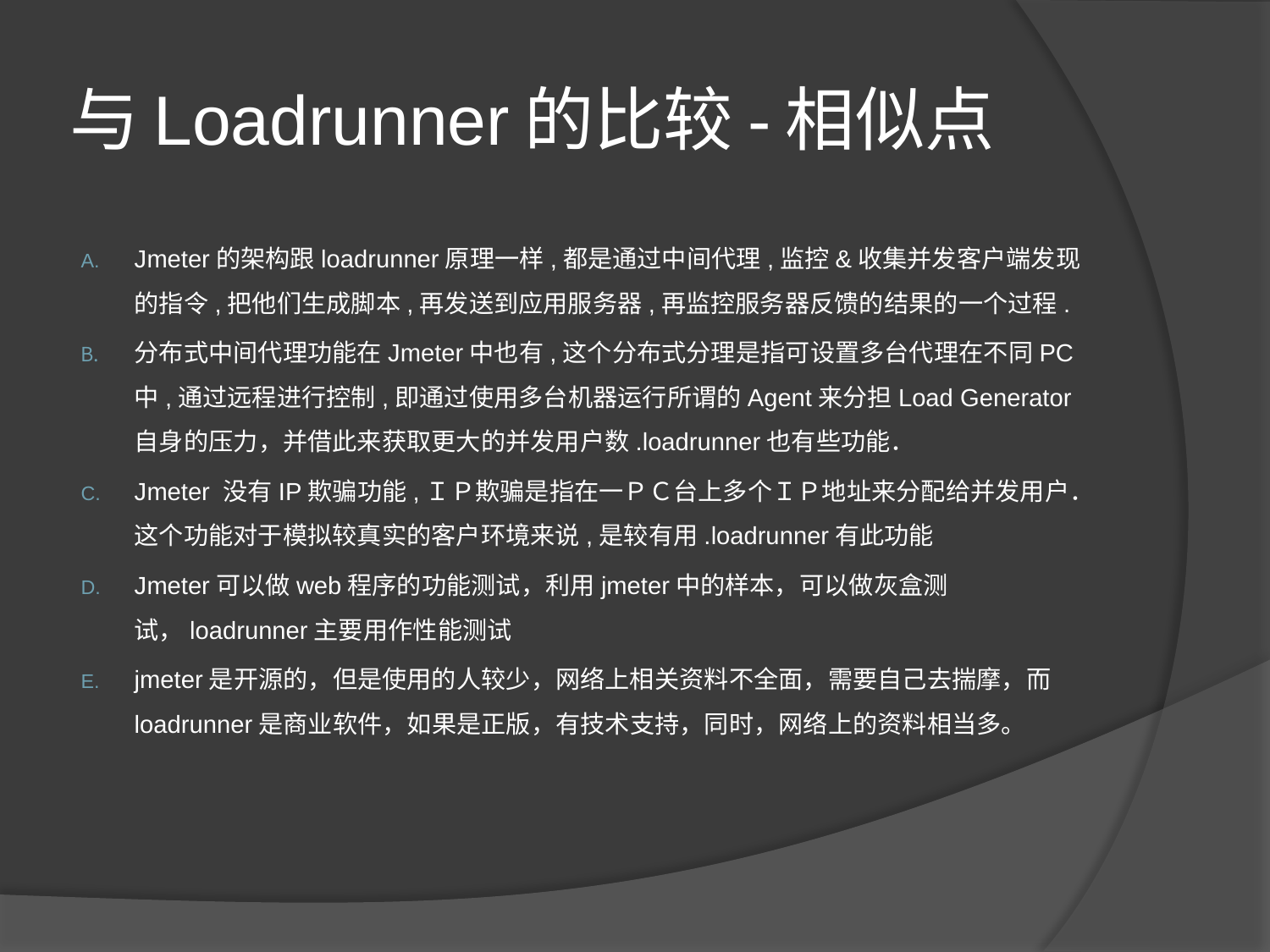

# 与Loadrunner的比较-相似点
Jmeter的架构跟loadrunner原理一样,都是通过中间代理,监控&收集并发客户端发现的指令,把他们生成脚本,再发送到应用服务器,再监控服务器反馈的结果的一个过程.
分布式中间代理功能在Jmeter中也有,这个分布式分理是指可设置多台代理在不同PC中,通过远程进行控制,即通过使用多台机器运行所谓的Agent来分担Load Generator自身的压力，并借此来获取更大的并发用户数.loadrunner也有些功能．
Jmeter 没有IP欺骗功能,ＩＰ欺骗是指在一ＰＣ台上多个ＩＰ地址来分配给并发用户．这个功能对于模拟较真实的客户环境来说,是较有用.loadrunner有此功能
Jmeter可以做web程序的功能测试，利用jmeter中的样本，可以做灰盒测试，loadrunner主要用作性能测试
jmeter是开源的，但是使用的人较少，网络上相关资料不全面，需要自己去揣摩，而loadrunner是商业软件，如果是正版，有技术支持，同时，网络上的资料相当多。